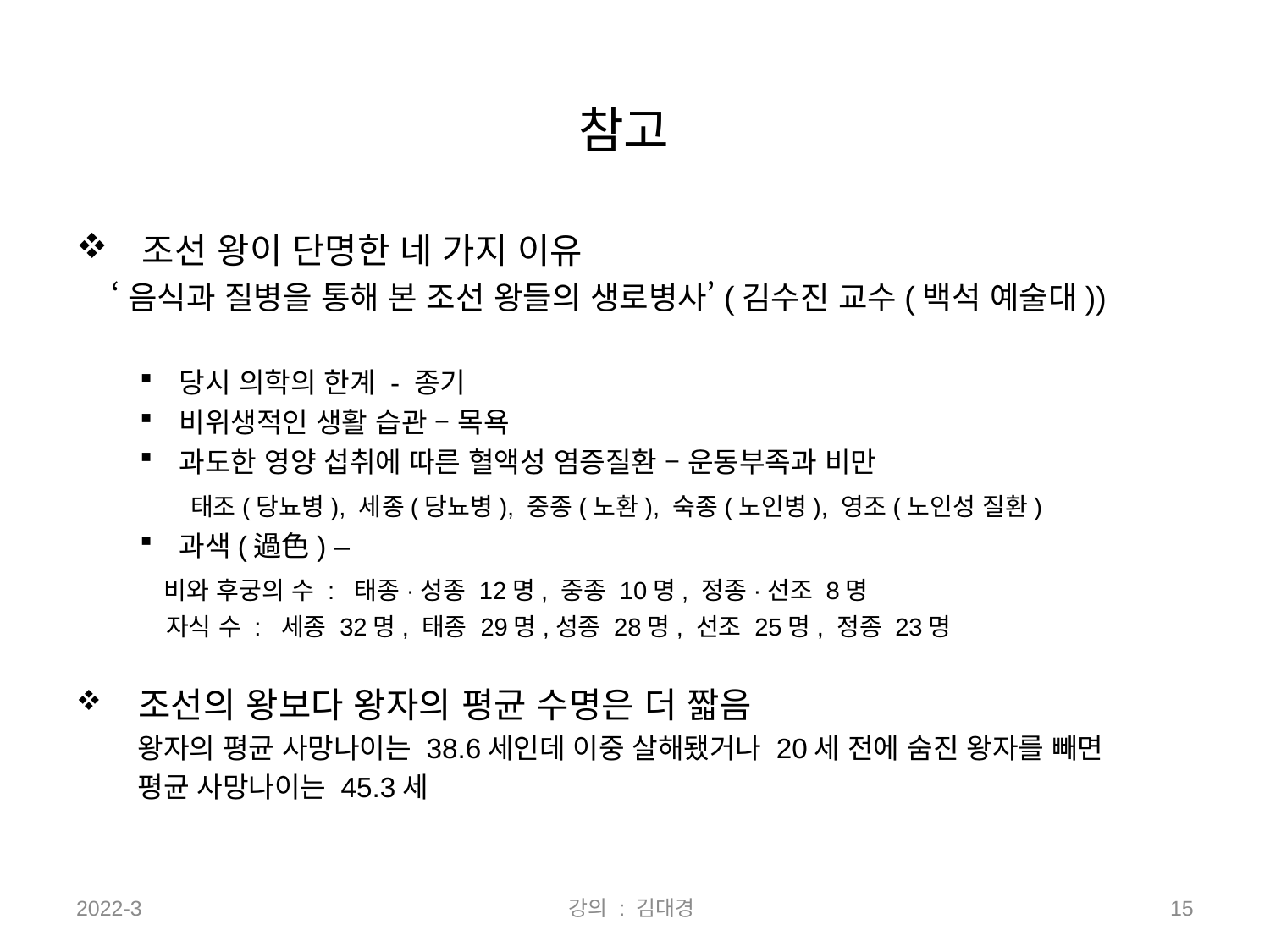

# 참고
 조선 왕이 단명한 네 가지 이유
    ‘음식과 질병을 통해 본 조선 왕들의 생로병사’(김수진 교수(백석 예술대))

당시 의학의 한계 - 종기
비위생적인 생활 습관 – 목욕
과도한 영양 섭취에 따른 혈액성 염증질환 – 운동부족과 비만
            태조(당뇨병), 세종(당뇨병), 중종(노환), 숙종(노인병), 영조(노인성 질환)
과색(過色) –
         비와 후궁의 수 :  태종·성종 12명, 중종 10명, 정종·선조 8명
            자식 수 :  세종 32명, 태종 29명,성종 28명, 선조 25명, 정종 23명

 조선의 왕보다 왕자의 평균 수명은 더 짧음
       왕자의 평균 사망나이는 38.6세인데 이중 살해됐거나 20세 전에 숨진 왕자를 빼면
       평균 사망나이는 45.3세
2022-3
강의 : 김대경
15